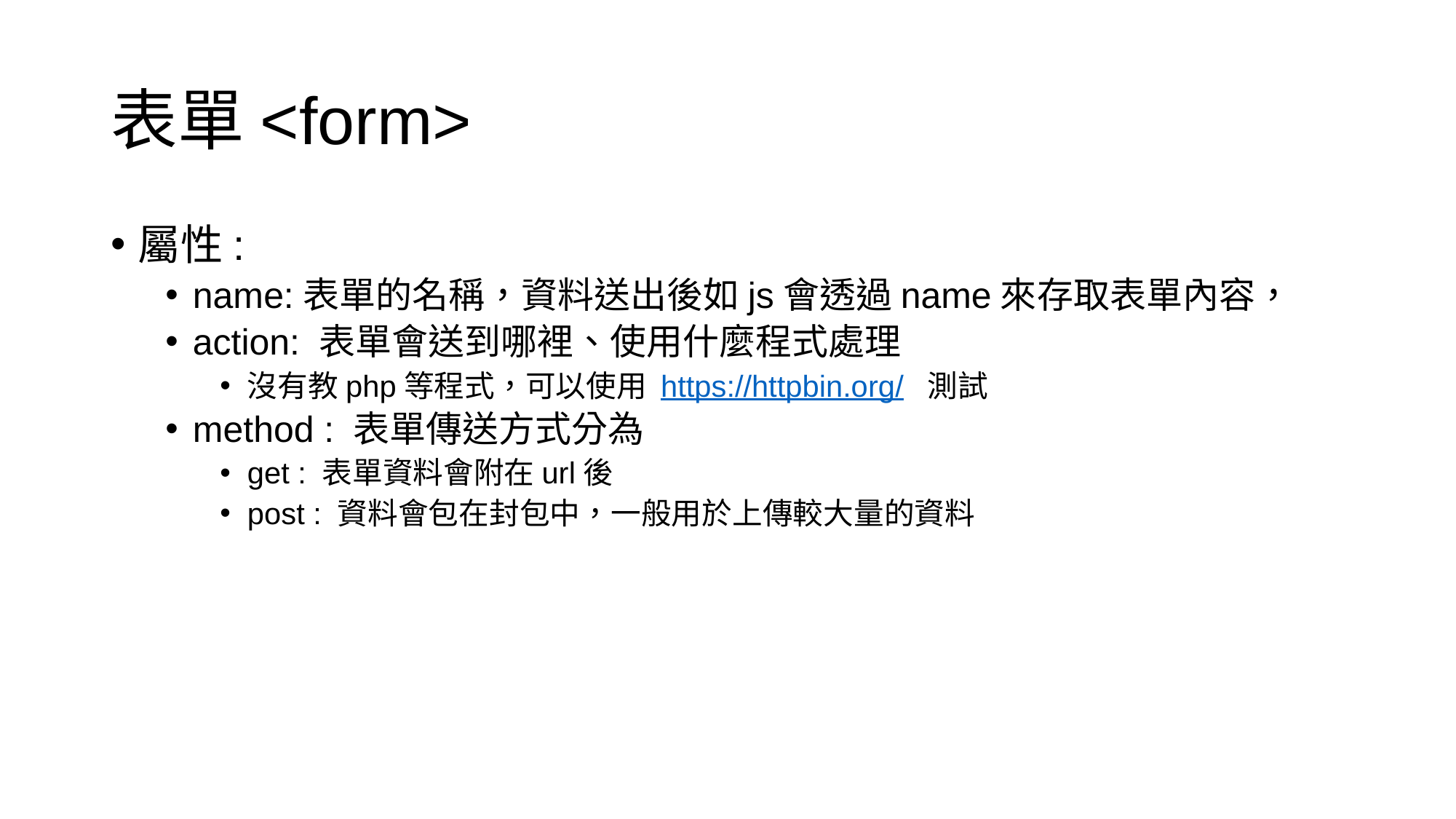

# 表單<form>
屬性:
name:表單的名稱，資料送出後如js會透過name來存取表單內容，
action: 表單會送到哪裡、使用什麼程式處理
沒有教php等程式，可以使用 https://httpbin.org/  測試
method : 表單傳送方式分為
get : 表單資料會附在url後
post : 資料會包在封包中，一般用於上傳較大量的資料